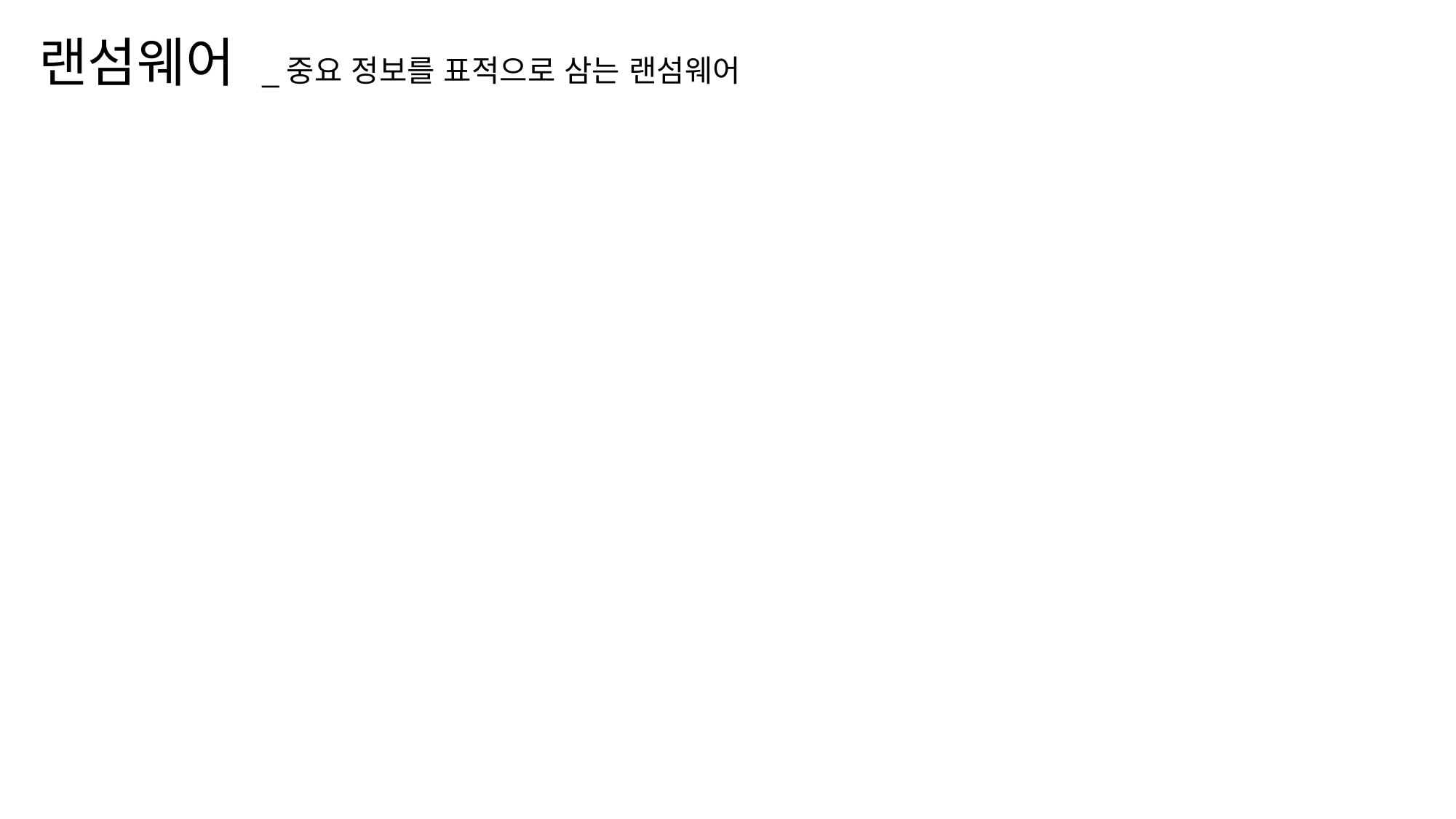

# 랜섬웨어 _중요 정보를 표적으로 삼는 랜섬웨어